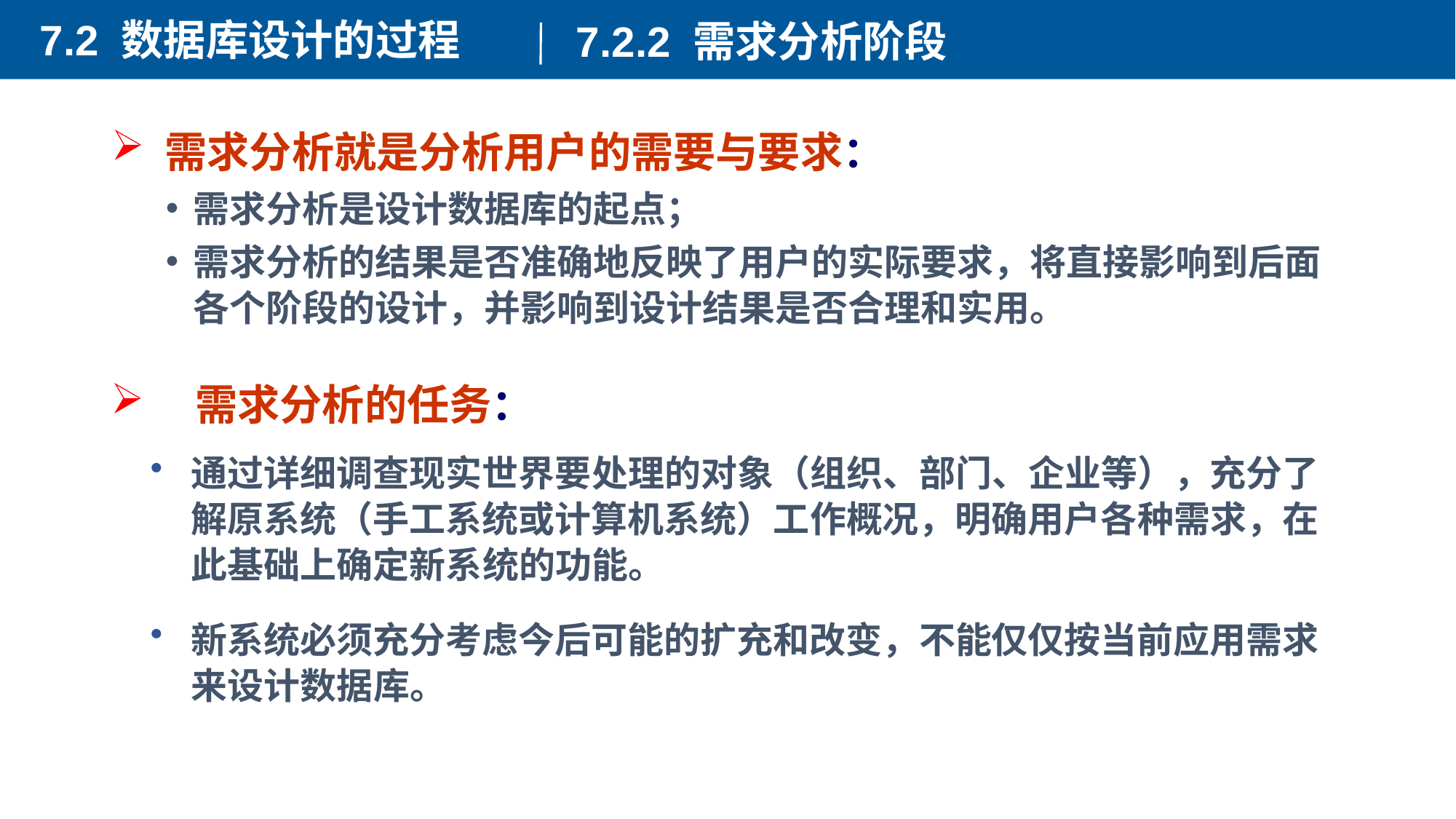

7.2 数据库设计的过程
7.2.2 需求分析阶段
 需求分析就是分析用户的需要与要求：
需求分析是设计数据库的起点；
需求分析的结果是否准确地反映了用户的实际要求，将直接影响到后面各个阶段的设计，并影响到设计结果是否合理和实用。

  需求分析的任务：
通过详细调查现实世界要处理的对象（组织、部门、企业等），充分了解原系统（手工系统或计算机系统）工作概况，明确用户各种需求，在此基础上确定新系统的功能。
新系统必须充分考虑今后可能的扩充和改变，不能仅仅按当前应用需求来设计数据库。